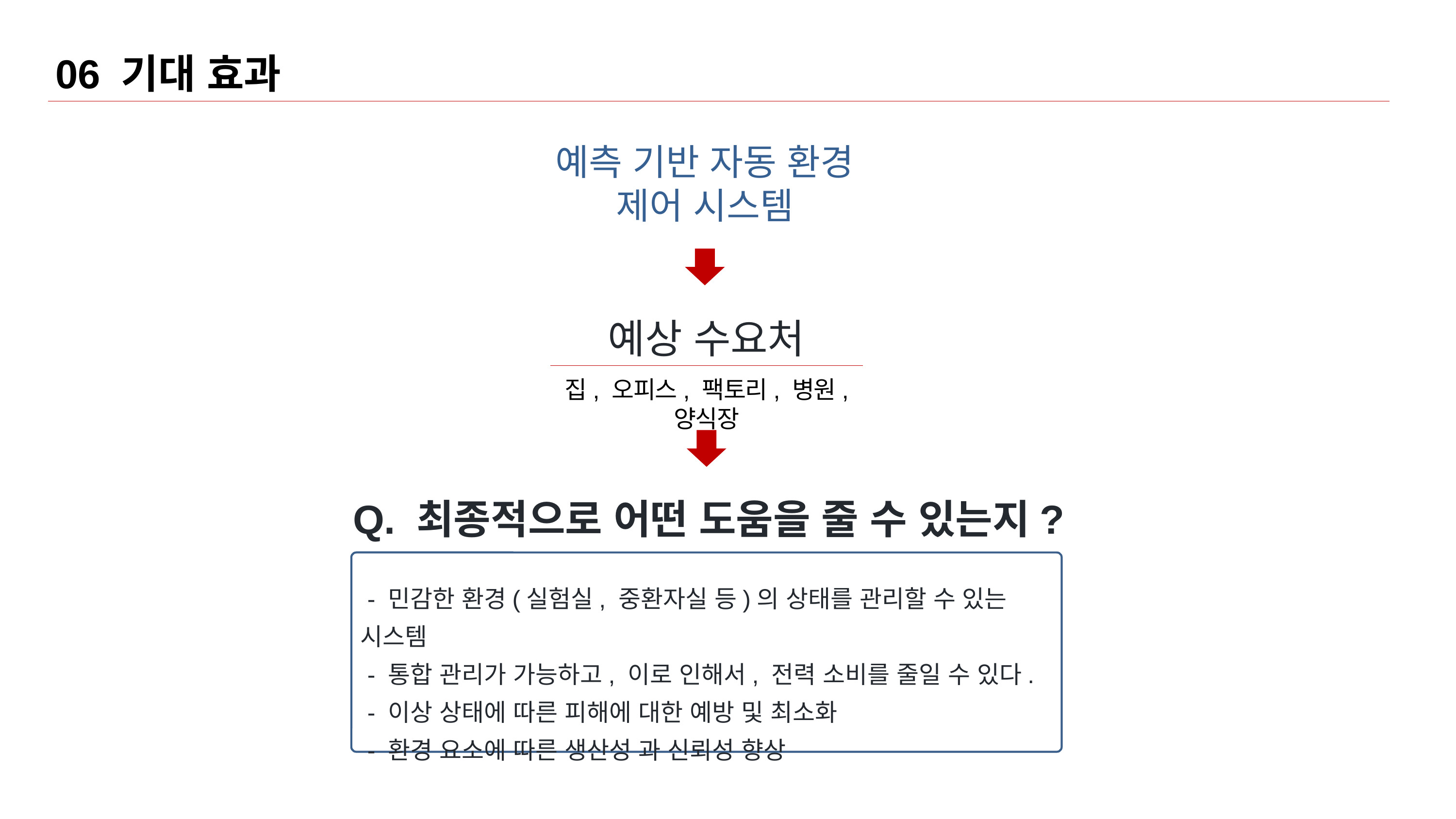

06 기대 효과
예측 기반 자동 환경 제어 시스템

예상 수요처
집, 오피스, 팩토리, 병원, 양식장

Q. 최종적으로 어떤 도움을 줄 수 있는지?

 - 민감한 환경(실험실, 중환자실 등)의 상태를 관리할 수 있는 시스템
 - 통합 관리가 가능하고, 이로 인해서, 전력 소비를 줄일 수 있다.
 - 이상 상태에 따른 피해에 대한 예방 및 최소화
 - 환경 요소에 따른 생산성 과 신뢰성 향상